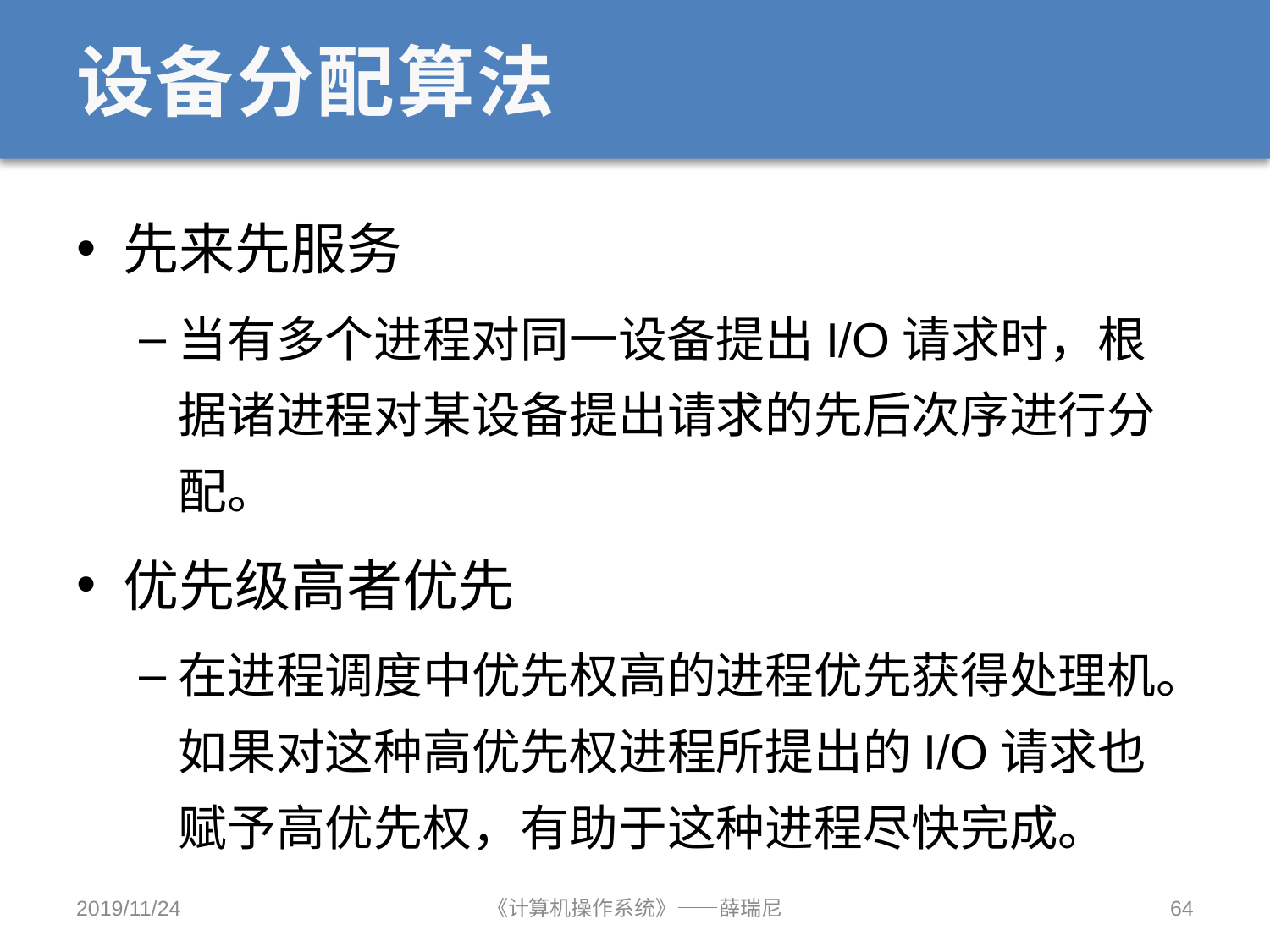

# 设备分配算法
先来先服务
当有多个进程对同一设备提出I/O请求时，根据诸进程对某设备提出请求的先后次序进行分配。
优先级高者优先
在进程调度中优先权高的进程优先获得处理机。如果对这种高优先权进程所提出的I/O请求也赋予高优先权，有助于这种进程尽快完成。
2019/11/24
《计算机操作系统》——薛瑞尼
64